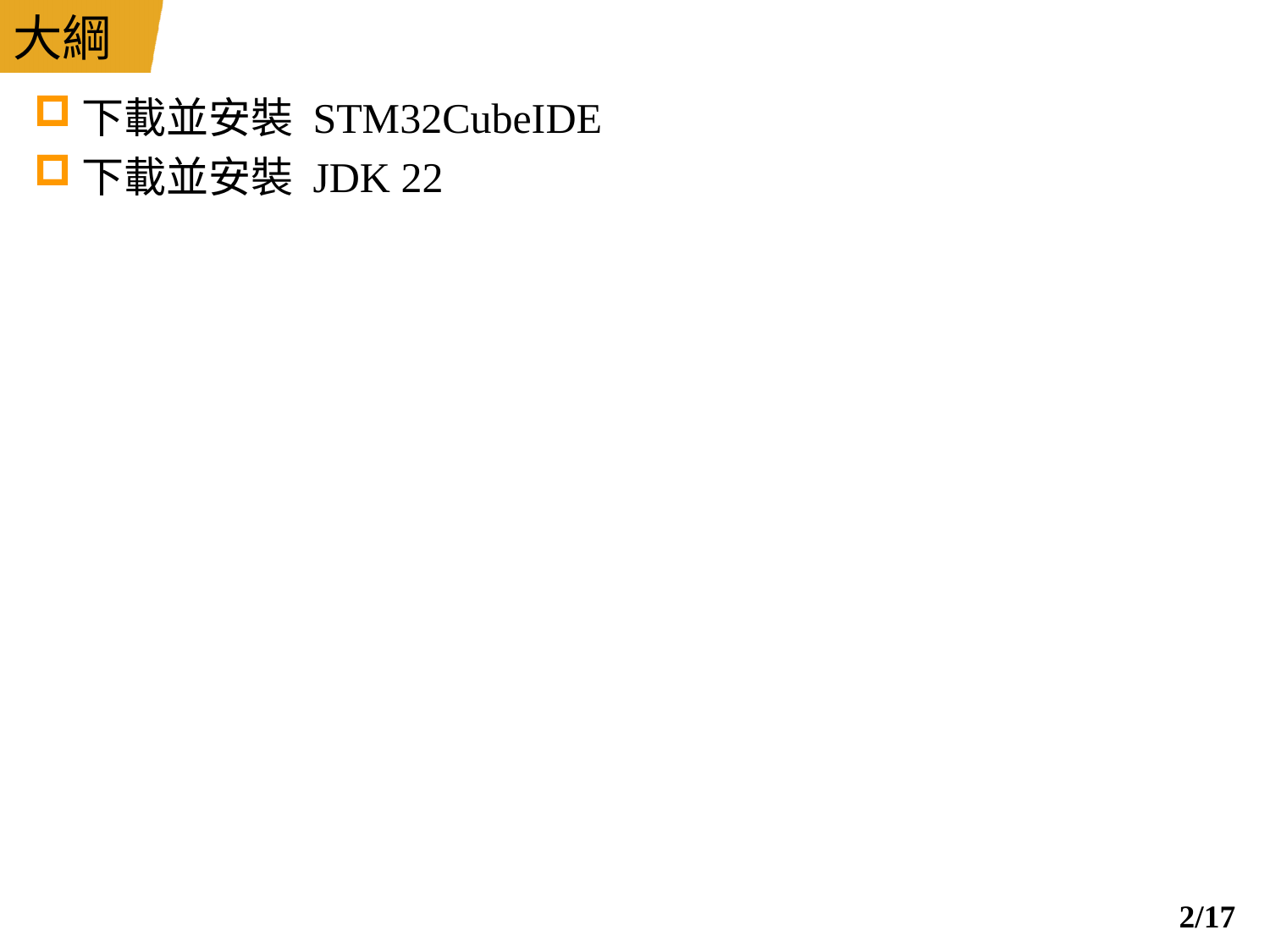

# 大綱
下載並安裝 STM32CubeIDE
下載並安裝 JDK 22

2/17